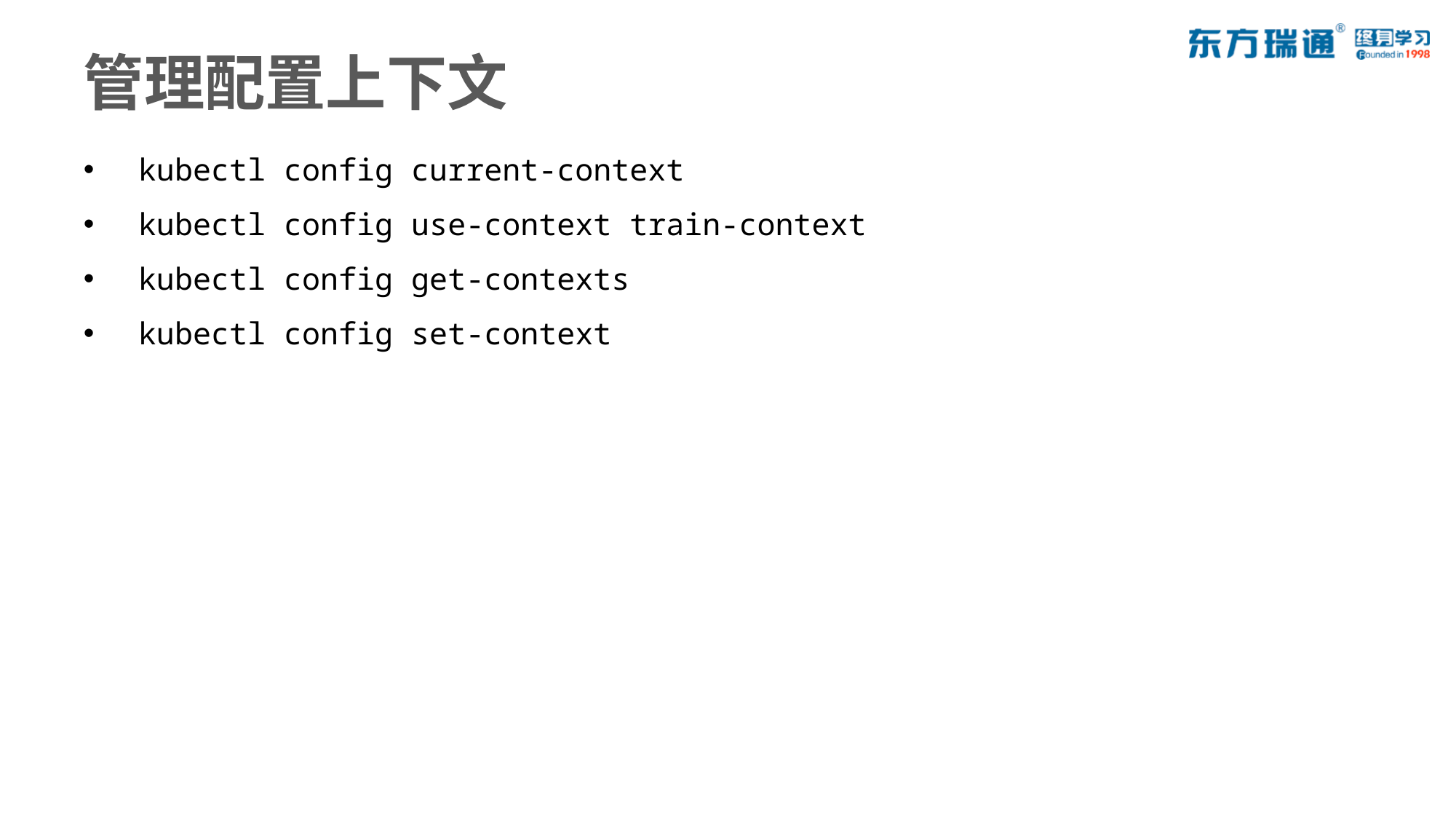

# 管理配置上下文
kubectl config current-context
kubectl config use-context train-context
kubectl config get-contexts
kubectl config set-context